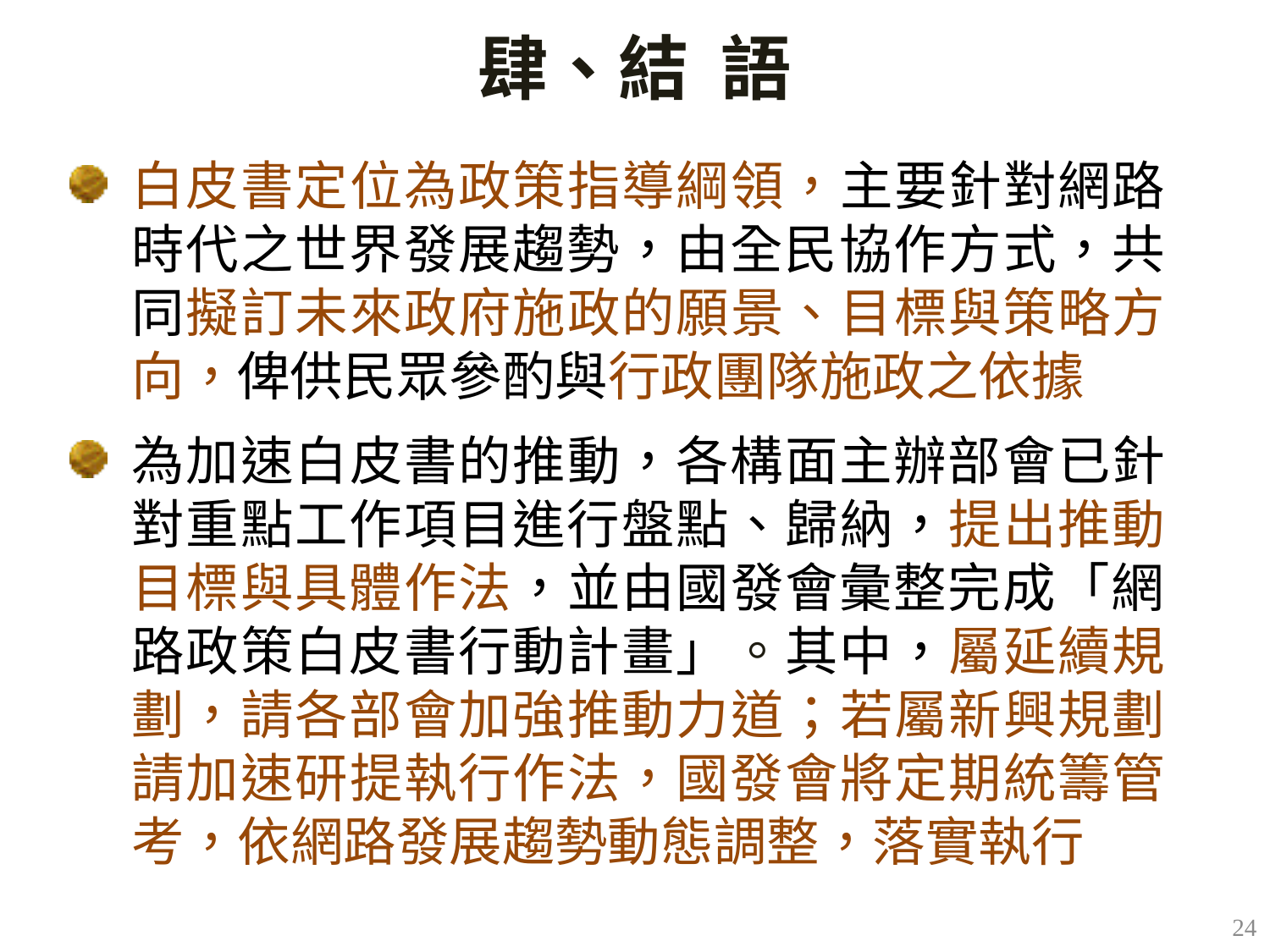

肆、結  語
白皮書定位為政策指導綱領，主要針對網路時代之世界發展趨勢，由全民協作方式，共同擬訂未來政府施政的願景、目標與策略方向，俾供民眾參酌與行政團隊施政之依據
為加速白皮書的推動，各構面主辦部會已針對重點工作項目進行盤點、歸納，提出推動目標與具體作法，並由國發會彙整完成「網路政策白皮書行動計畫」。其中，屬延續規劃，請各部會加強推動力道；若屬新興規劃請加速研提執行作法，國發會將定期統籌管考，依網路發展趨勢動態調整，落實執行
24